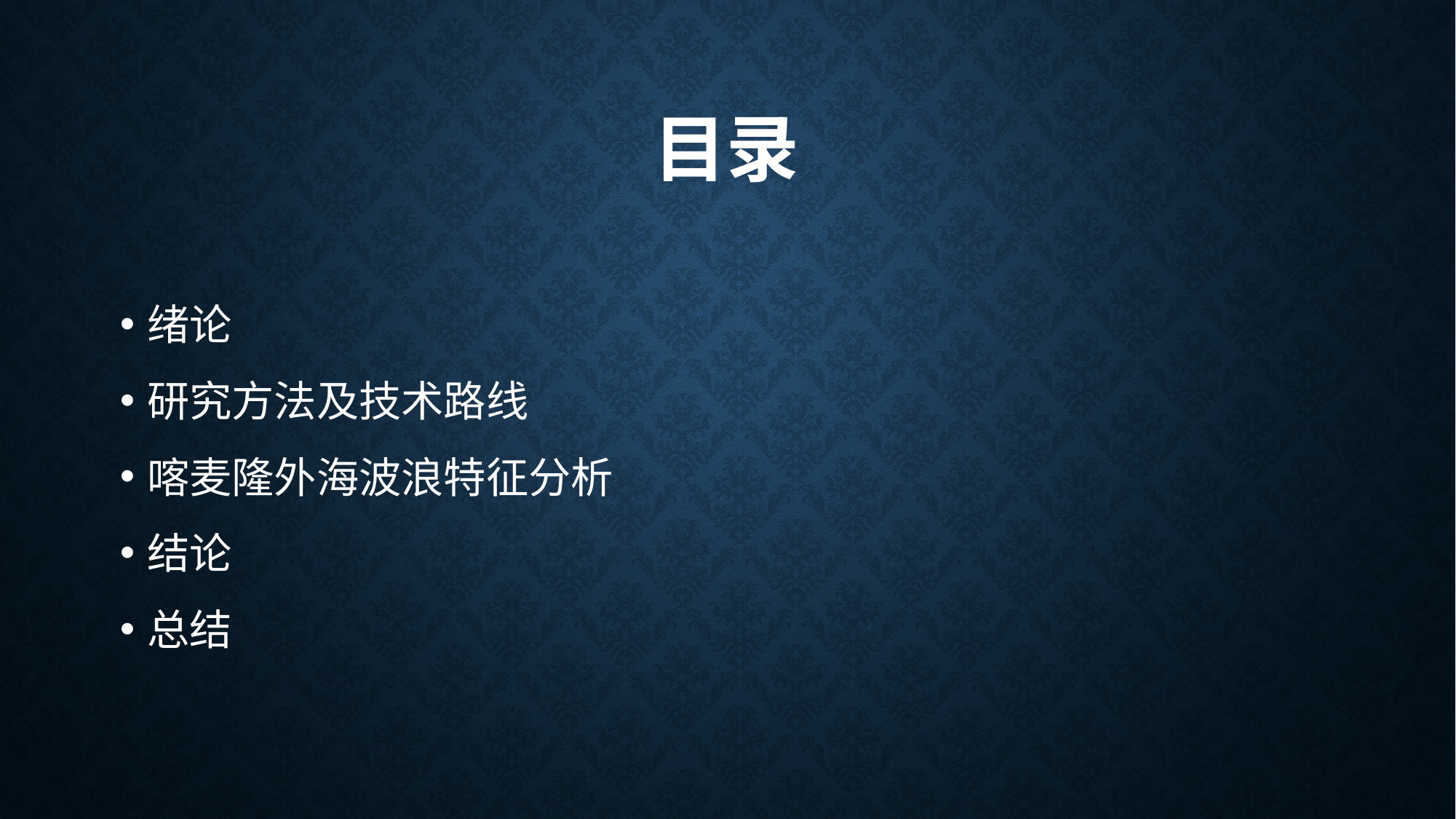

# 目录
绪论
研究方法及技术路线
喀麦隆外海波浪特征分析
结论
总结